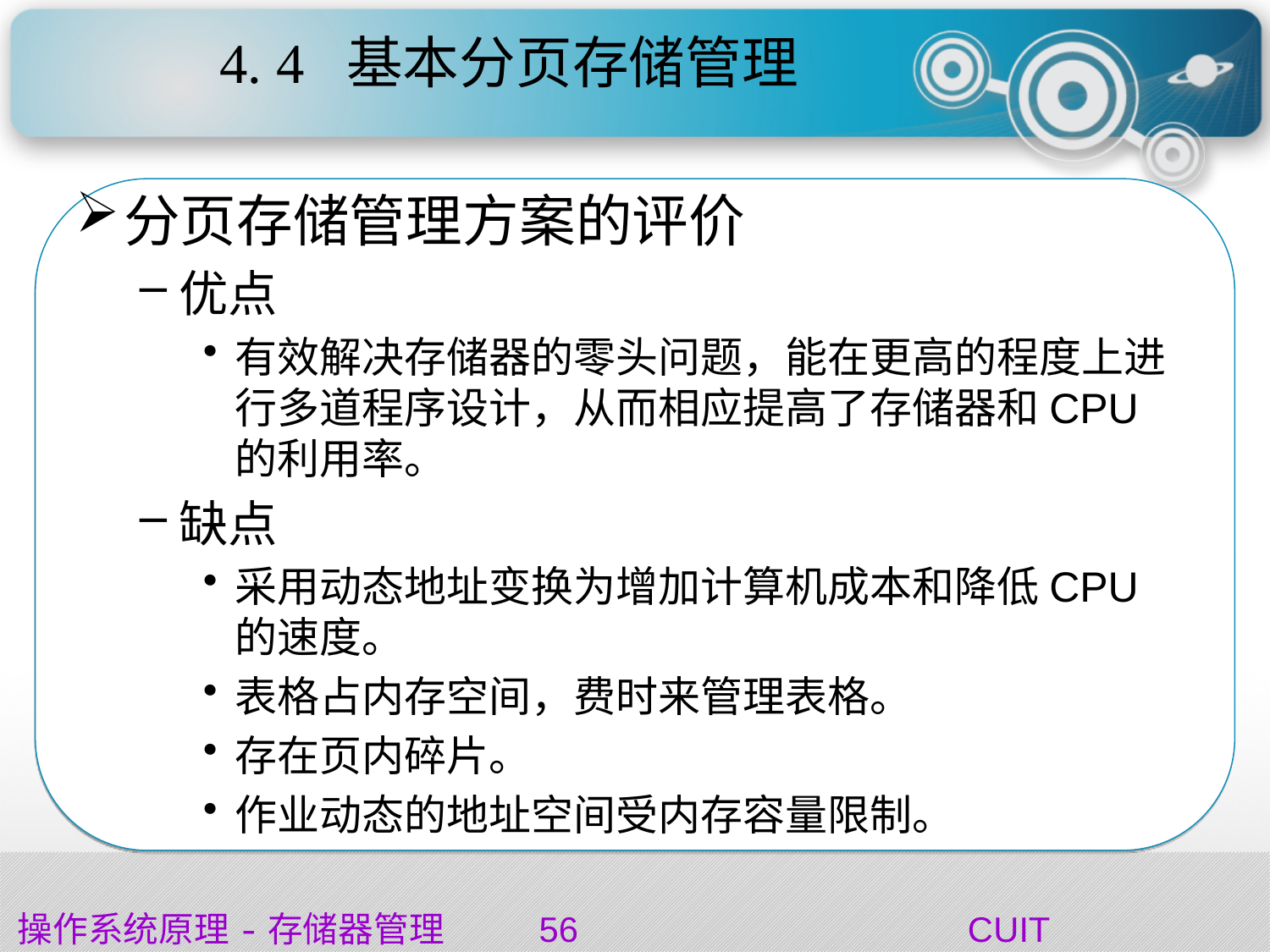

# 4. 4	基本分页存储管理
分页存储管理方案的评价
优点
有效解决存储器的零头问题，能在更高的程度上进行多道程序设计，从而相应提高了存储器和CPU 的利用率。
缺点
采用动态地址变换为增加计算机成本和降低CPU 的速度。
表格占内存空间，费时来管理表格。
存在页内碎片。
作业动态的地址空间受内存容量限制。